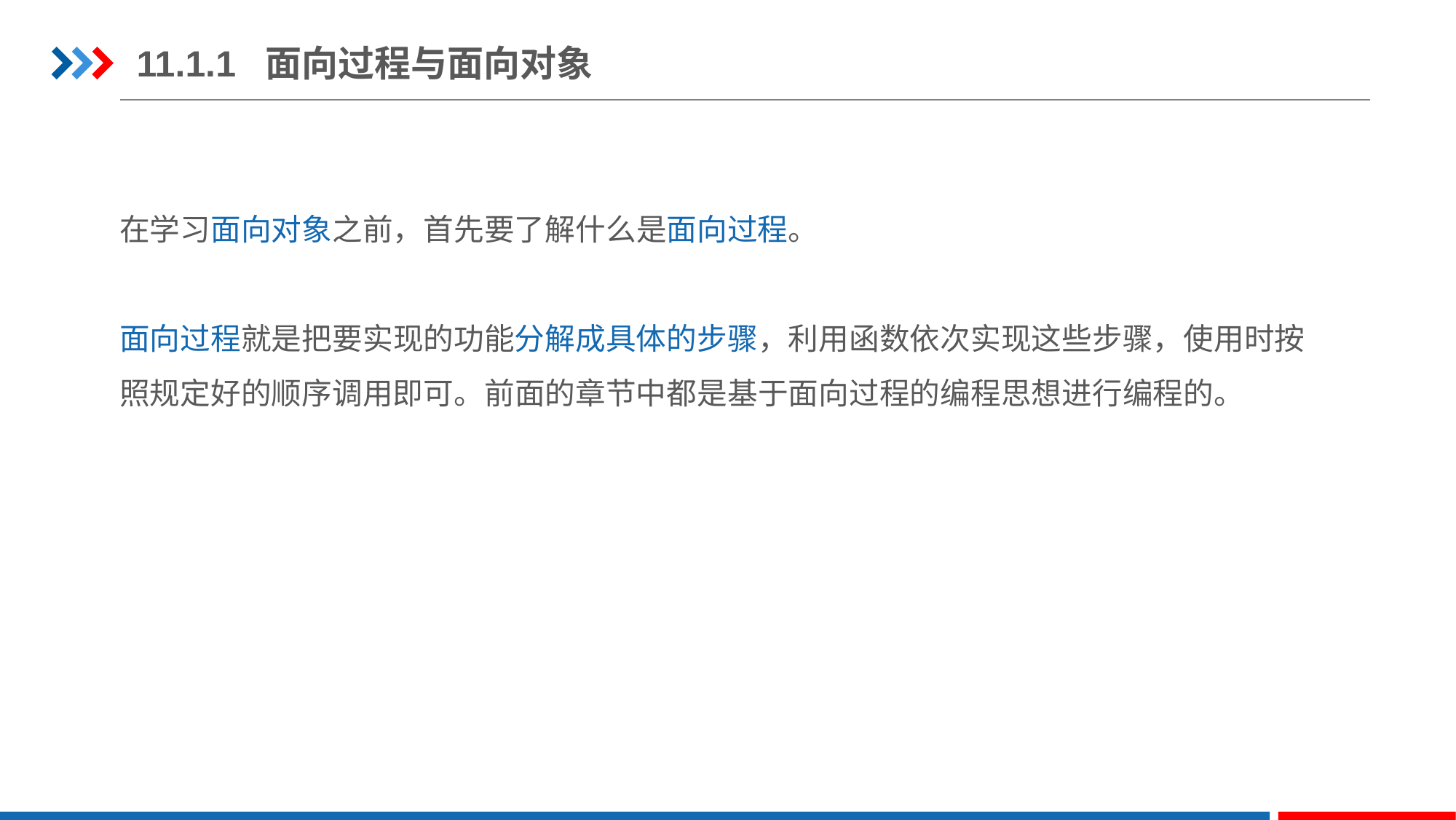

11.1.1  面向过程与面向对象
在学习面向对象之前，首先要了解什么是面向过程。

面向过程就是把要实现的功能分解成具体的步骤，利用函数依次实现这些步骤，使用时按照规定好的顺序调用即可。前面的章节中都是基于面向过程的编程思想进行编程的。